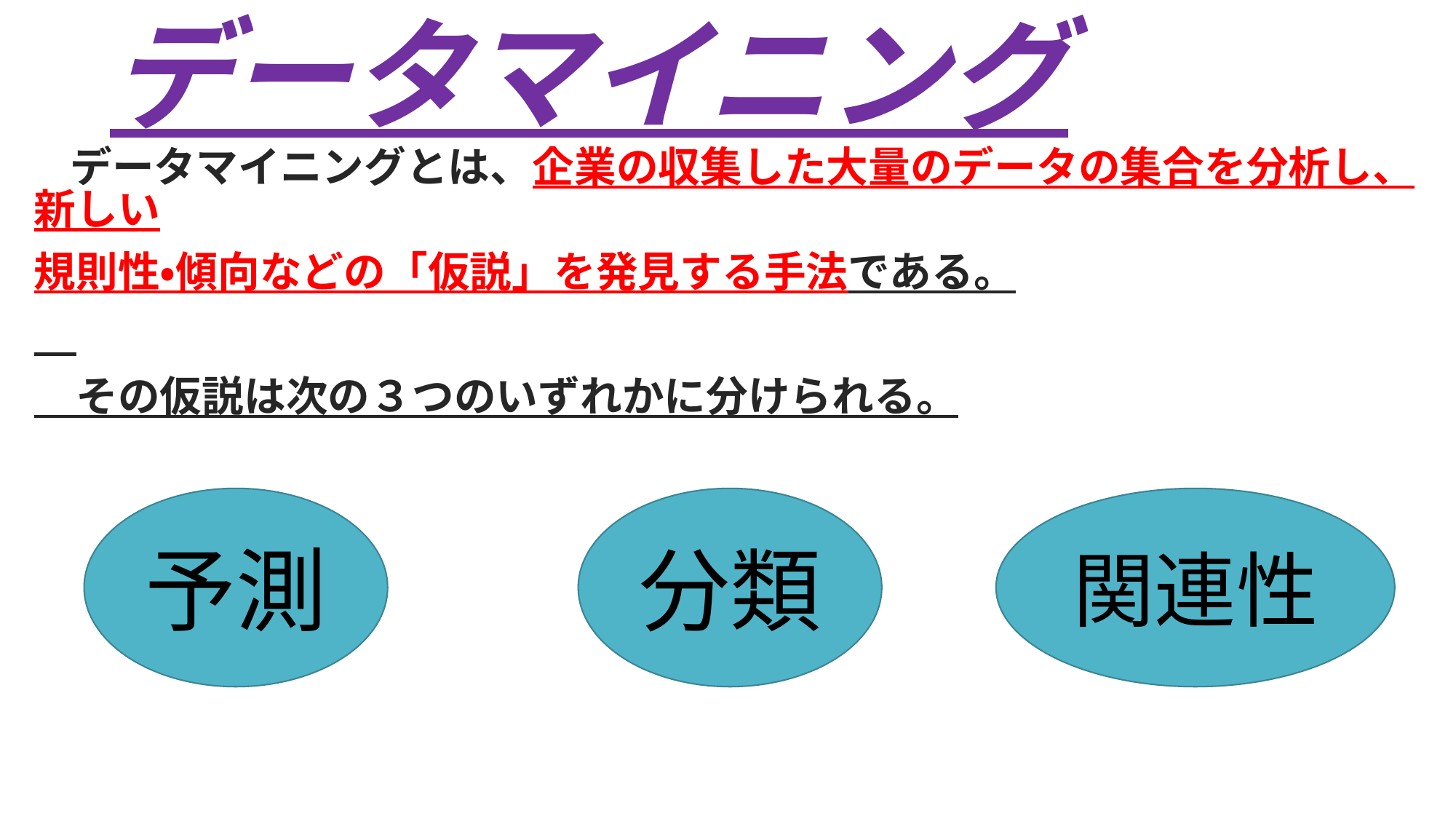

# データマイニング
　データマイニングとは、企業の収集した大量のデータの集合を分析し、新しい
規則性・傾向などの「仮説」を発見する手法である。

　その仮説は次の３つのいずれかに分けられる。

予測
分類
関連性